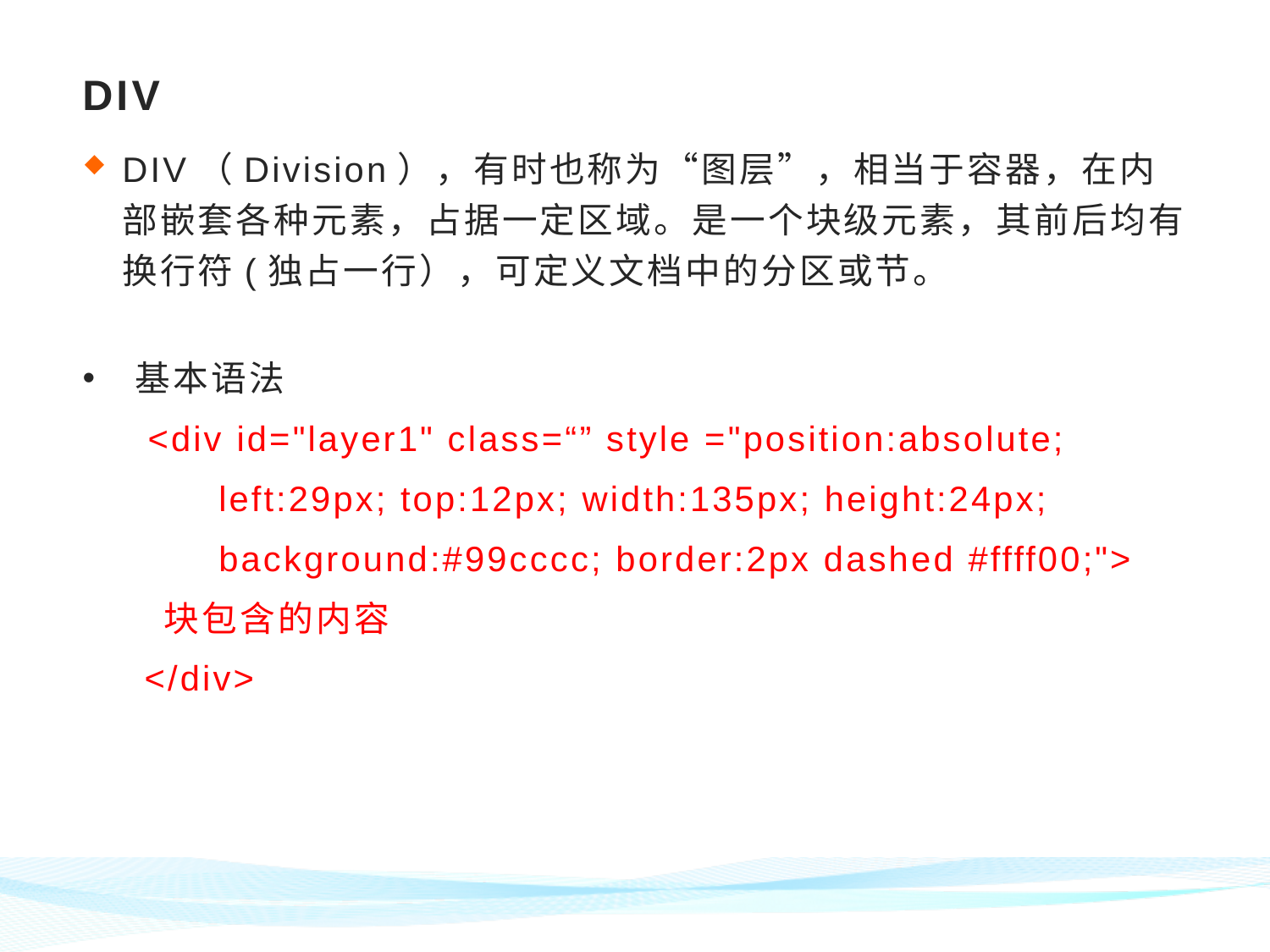

# DIV
DIV（Division），有时也称为“图层”，相当于容器，在内部嵌套各种元素，占据一定区域。是一个块级元素，其前后均有换行符(独占一行），可定义文档中的分区或节。

基本语法
	 <div id="layer1" class=“” style ="position:absolute;
           left:29px; top:12px; width:135px; height:24px;
           background:#99cccc; border:2px dashed #ffff00;">
       块包含的内容
     </div>

76